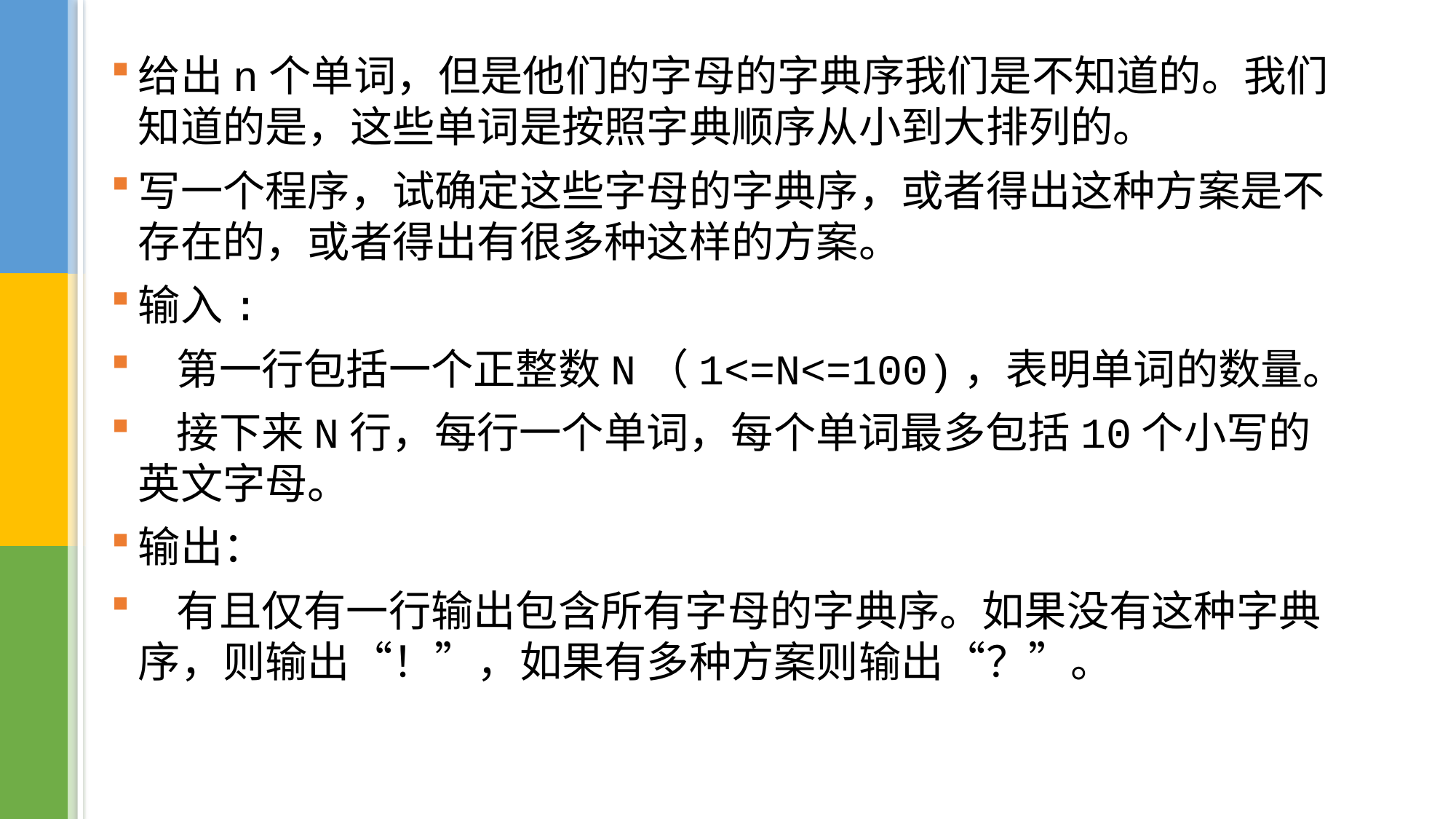

给出n个单词，但是他们的字母的字典序我们是不知道的。我们知道的是，这些单词是按照字典顺序从小到大排列的。
写一个程序，试确定这些字母的字典序，或者得出这种方案是不存在的，或者得出有很多种这样的方案。
输入:
   第一行包括一个正整数N（1<=N<=100)，表明单词的数量。
   接下来N行，每行一个单词，每个单词最多包括10个小写的英文字母。
输出：
   有且仅有一行输出包含所有字母的字典序。如果没有这种字典序，则输出“！”，如果有多种方案则输出“？”。